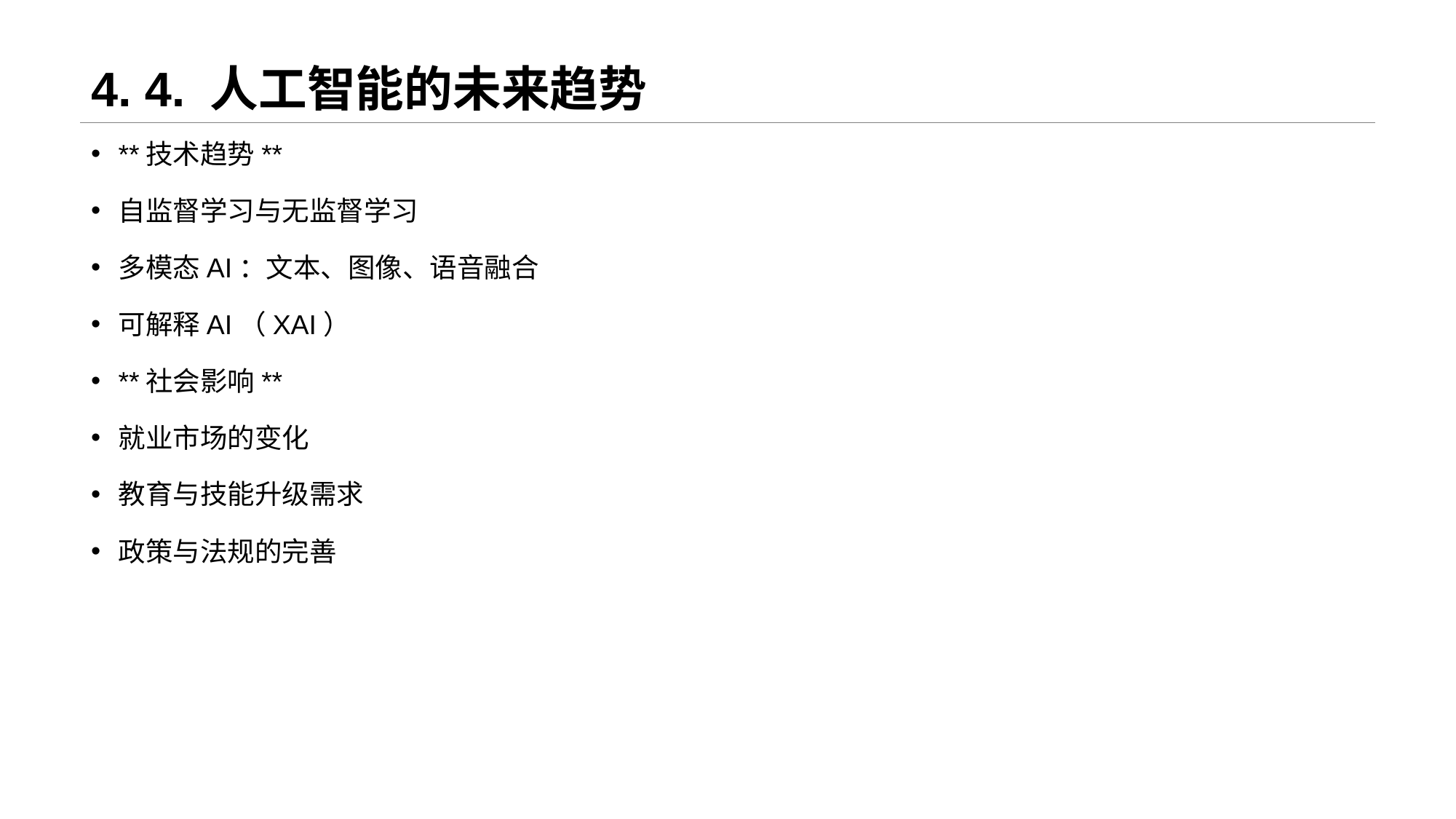

# 4. 4. 人工智能的未来趋势
**技术趋势**
自监督学习与无监督学习
多模态AI：文本、图像、语音融合
可解释AI（XAI）
**社会影响**
就业市场的变化
教育与技能升级需求
政策与法规的完善